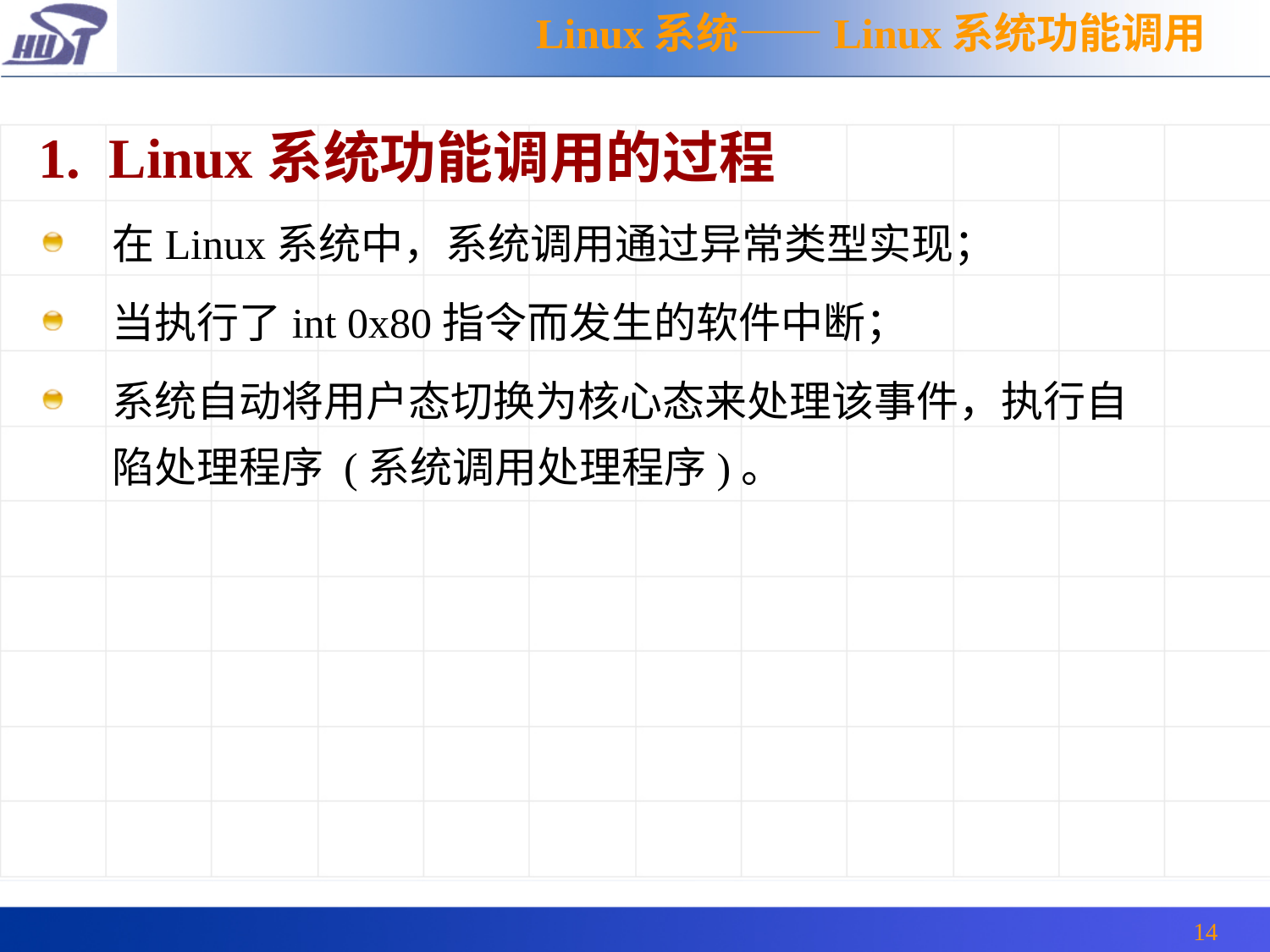

Linux系统——Linux系统功能调用
1.  Linux系统功能调用的过程
在Linux系统中，系统调用通过异常类型实现；
当执行了int 0x80指令而发生的软件中断；
系统自动将用户态切换为核心态来处理该事件，执行自陷处理程序 (系统调用处理程序)。
14